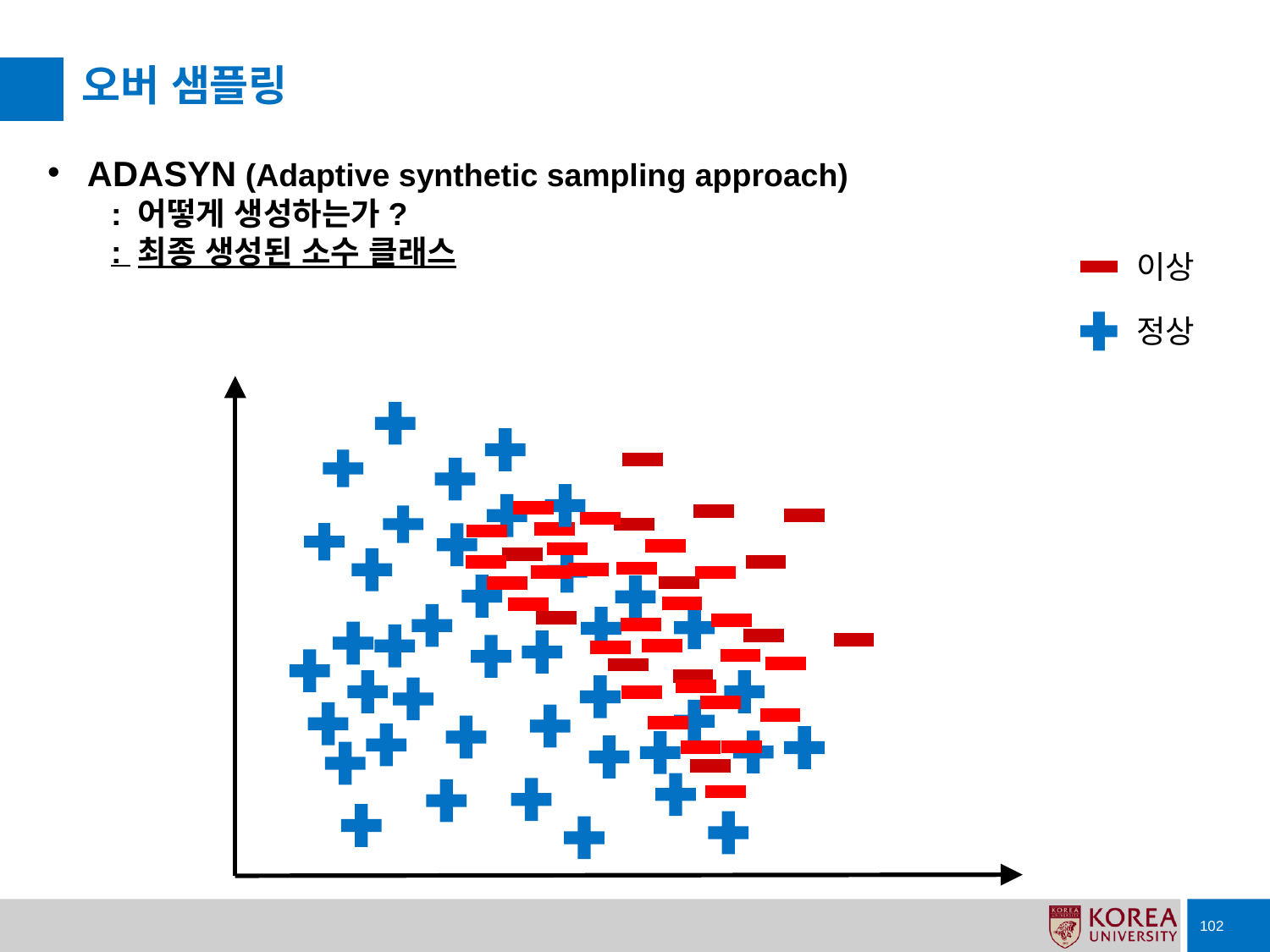

# 오버 샘플링

ADASYN (Adaptive synthetic sampling approach)
: 어떻게 생성하는가?
: 최종 생성된 소수 클래스
이상

정상